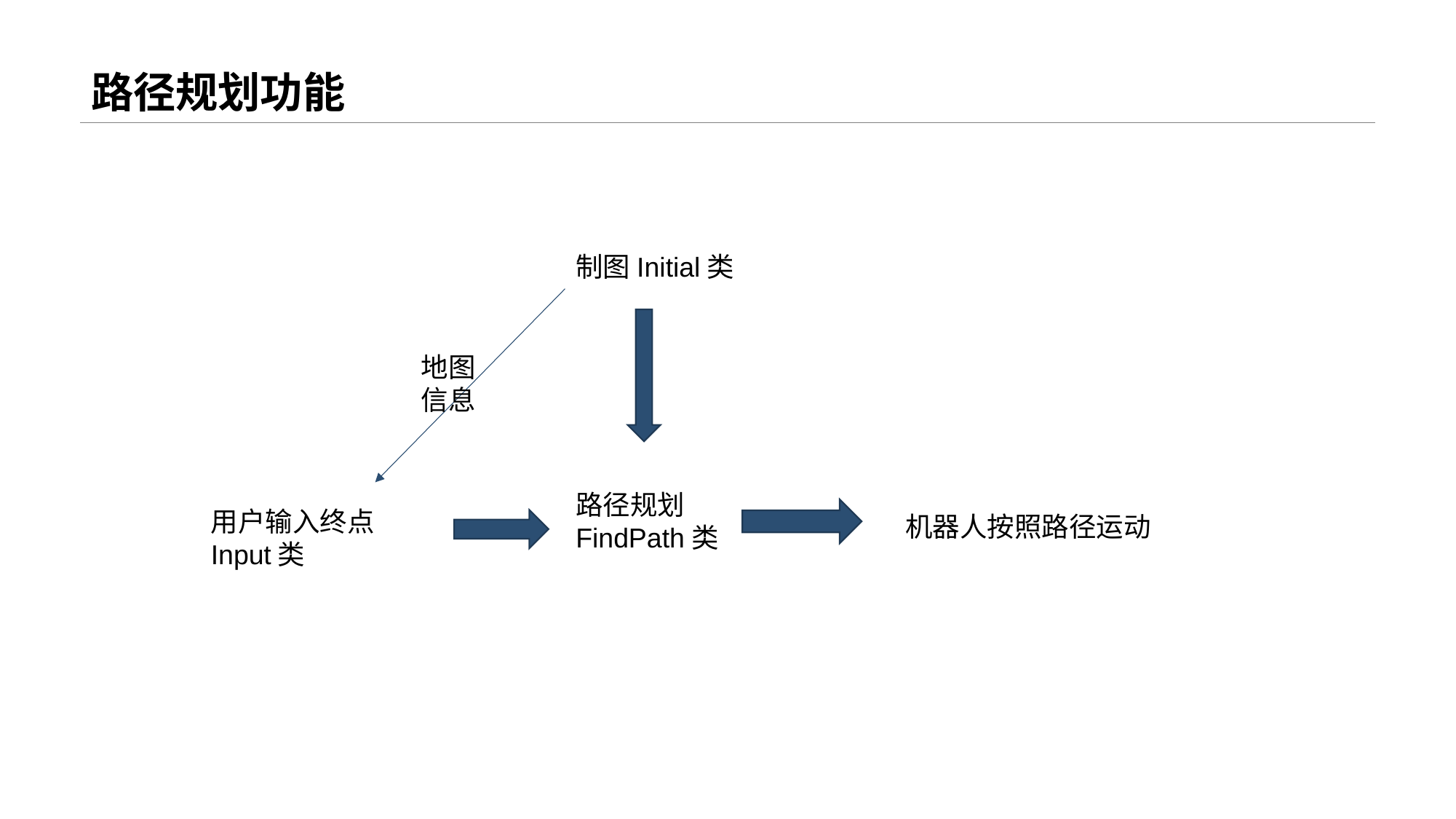

# 路径规划功能
制图Initial类

地图信息
路径规划FindPath类
用户输入终点Input类

机器人按照路径运动

32